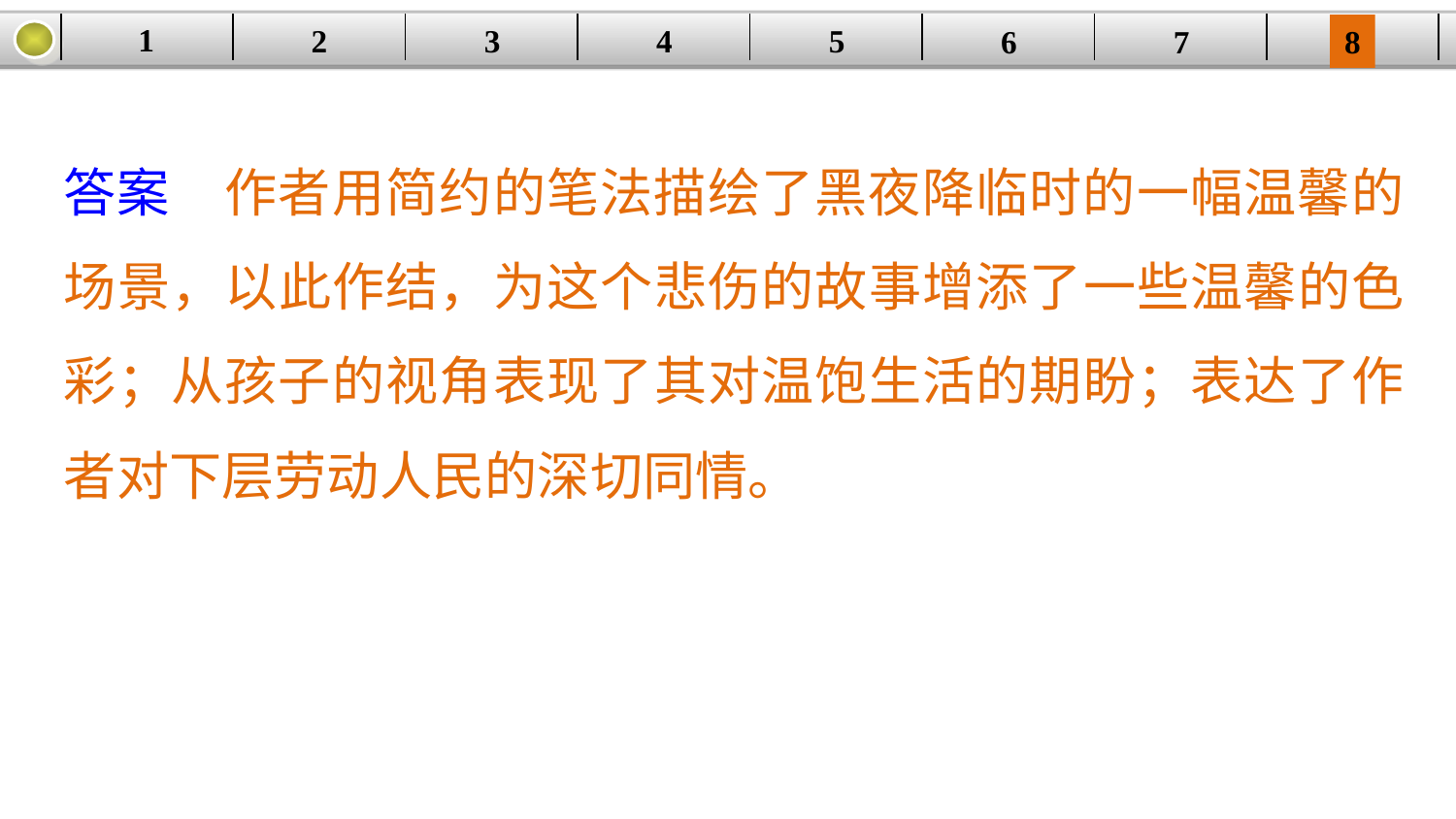

1
2
3
4
|  |  |  |  |  |  |  |  |
| --- | --- | --- | --- | --- | --- | --- | --- |
5
6
7
8

答案　作者用简约的笔法描绘了黑夜降临时的一幅温馨的场景，以此作结，为这个悲伤的故事增添了一些温馨的色彩；从孩子的视角表现了其对温饱生活的期盼；表达了作者对下层劳动人民的深切同情。